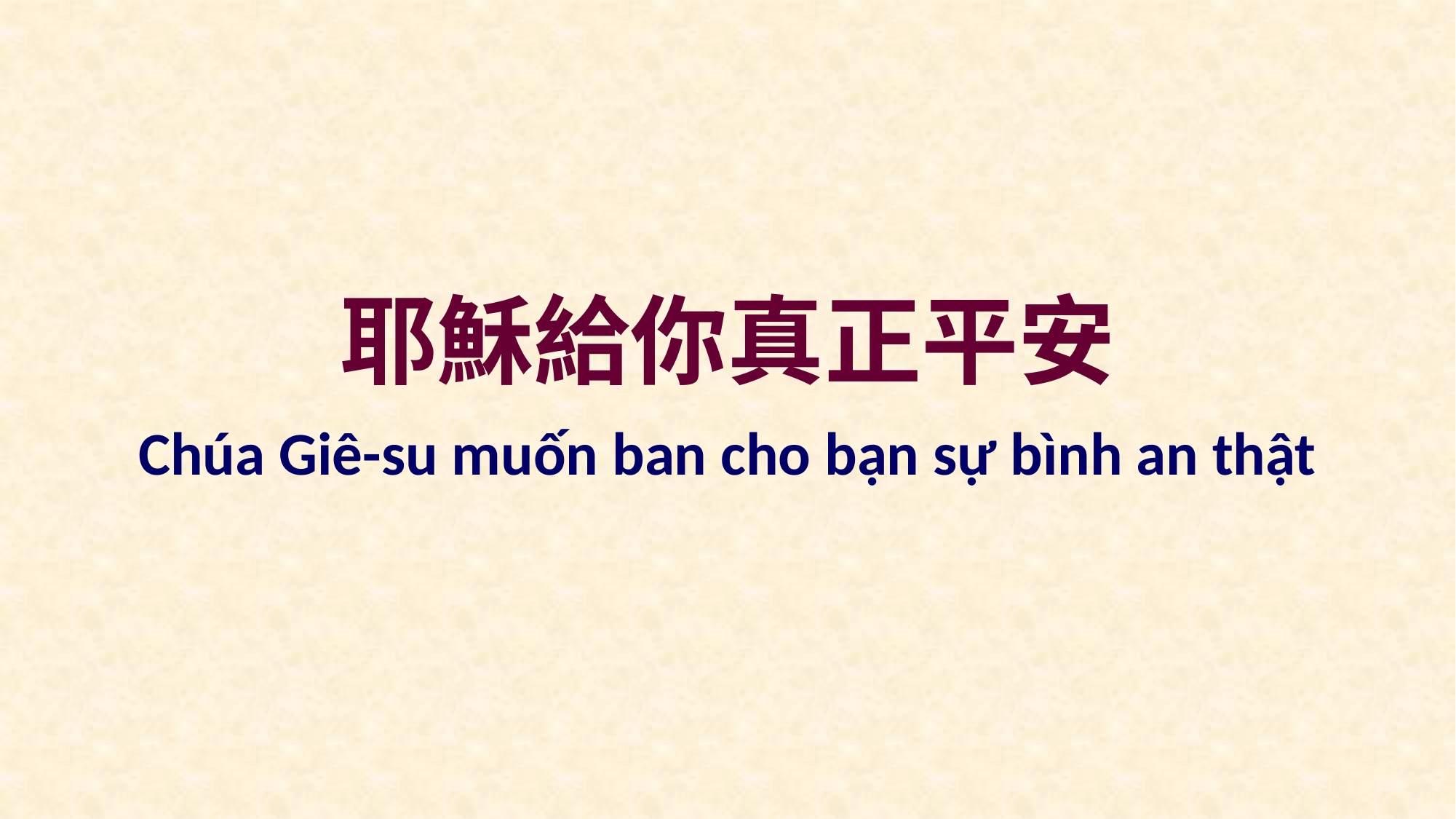

耶穌給你真正平安
Chúa Giê-su muốn ban cho bạn sự bình an thật